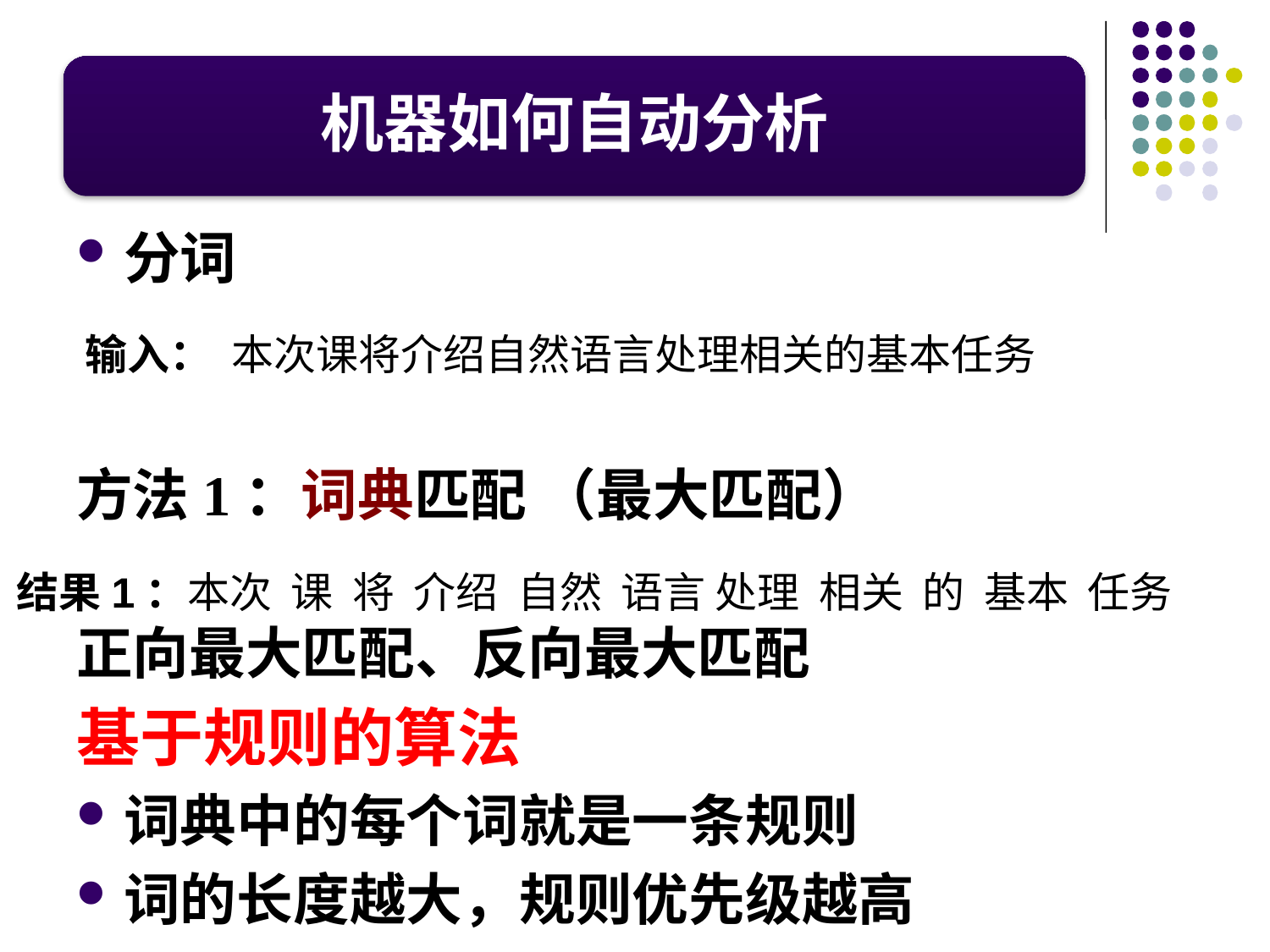

机器如何自动分析
分词

方法1：词典匹配 （最大匹配）

正向最大匹配、反向最大匹配
基于规则的算法
词典中的每个词就是一条规则
词的长度越大，规则优先级越高
输入：  本次课将介绍自然语言处理相关的基本任务
结果1：本次  课  将  介绍  自然  语言 处理  相关  的  基本  任务